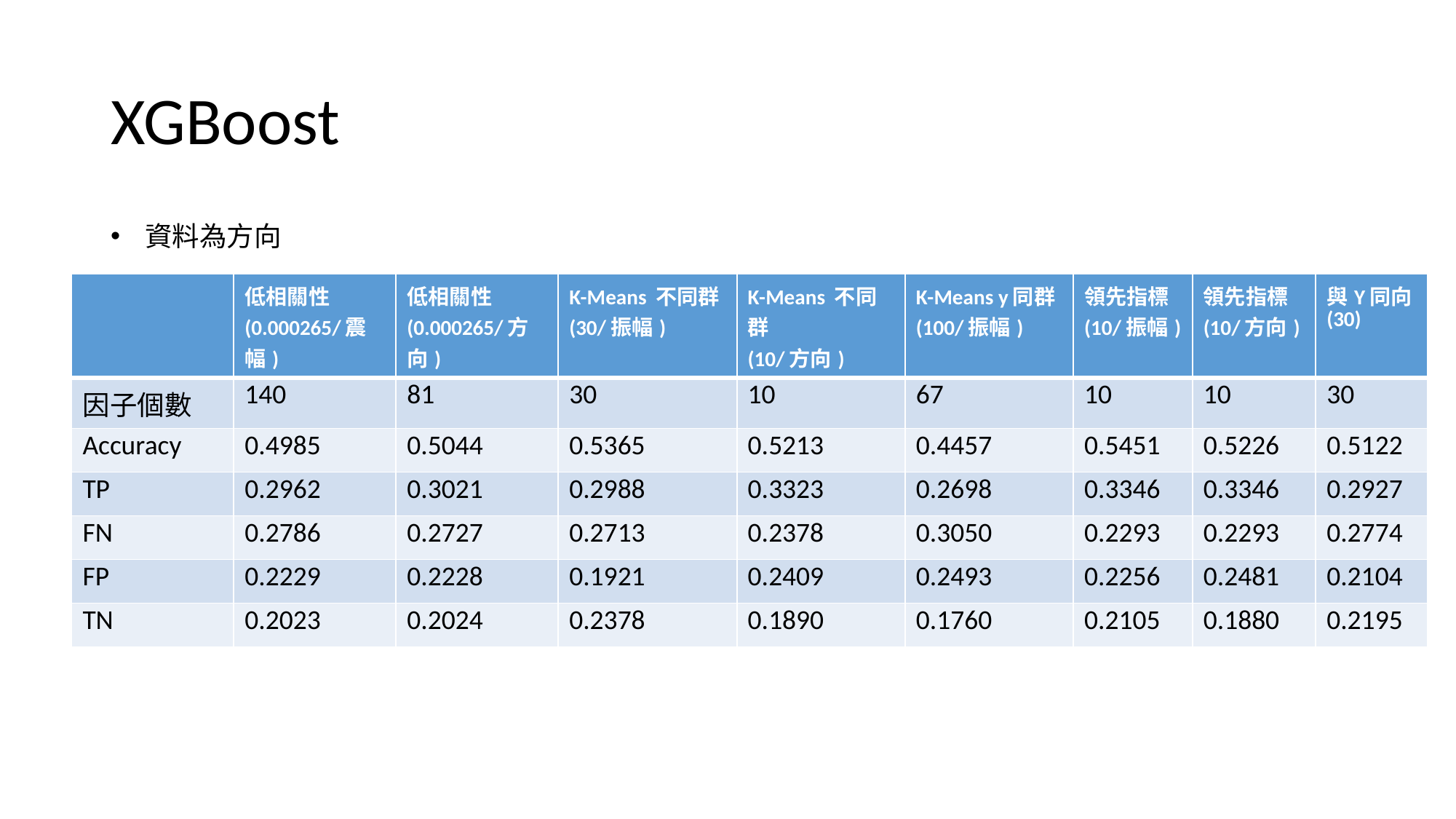

# XGBoost
資料為方向
|  | 低相關性(0.000265/震幅) | 低相關性(0.000265/方向) | K-Means 不同群 (30/振幅) | K-Means 不同群 (10/方向) | K-Means y同群 (100/振幅) | 領先指標 (10/振幅) | 領先指標 (10/方向) | 與Y同向 (30) |
| --- | --- | --- | --- | --- | --- | --- | --- | --- |
| 因子個數 | 140 | 81 | 30 | 10 | 67 | 10 | 10 | 30 |
| Accuracy | 0.4985 | 0.5044 | 0.5365 | 0.5213 | 0.4457 | 0.5451 | 0.5226 | 0.5122 |
| TP | 0.2962 | 0.3021 | 0.2988 | 0.3323 | 0.2698 | 0.3346 | 0.3346 | 0.2927 |
| FN | 0.2786 | 0.2727 | 0.2713 | 0.2378 | 0.3050 | 0.2293 | 0.2293 | 0.2774 |
| FP | 0.2229 | 0.2228 | 0.1921 | 0.2409 | 0.2493 | 0.2256 | 0.2481 | 0.2104 |
| TN | 0.2023 | 0.2024 | 0.2378 | 0.1890 | 0.1760 | 0.2105 | 0.1880 | 0.2195 |